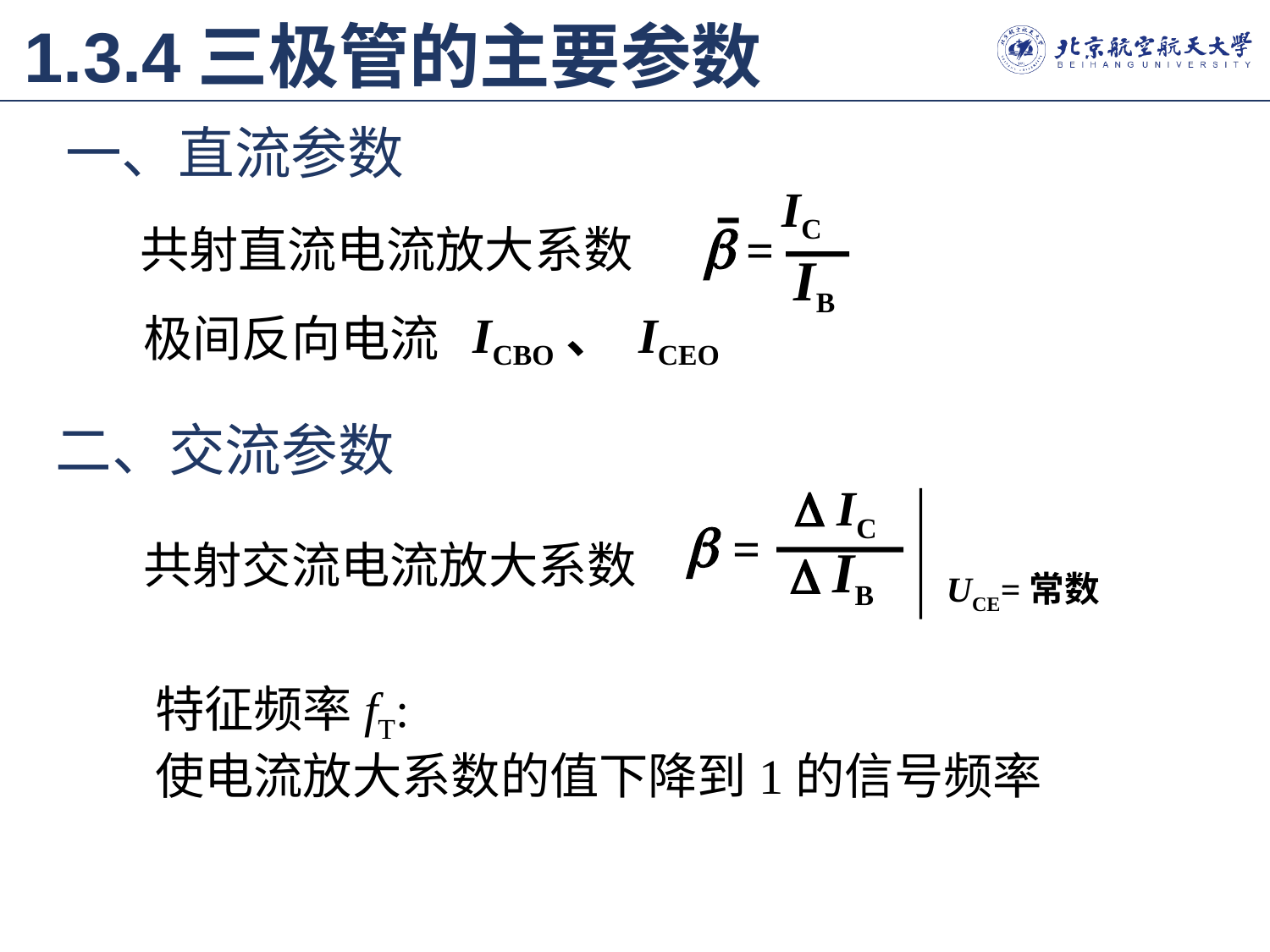

# 1.3.4三极管的主要参数
一、直流参数
IC
β =

IB

共射直流电流放大系数
ICBO、 ICEO
极间反向电流
二、交流参数
Δ IC
β =
Δ IB

UCE=常数
共射交流电流放大系数
特征频率fT:
使电流放大系数的值下降到1的信号频率